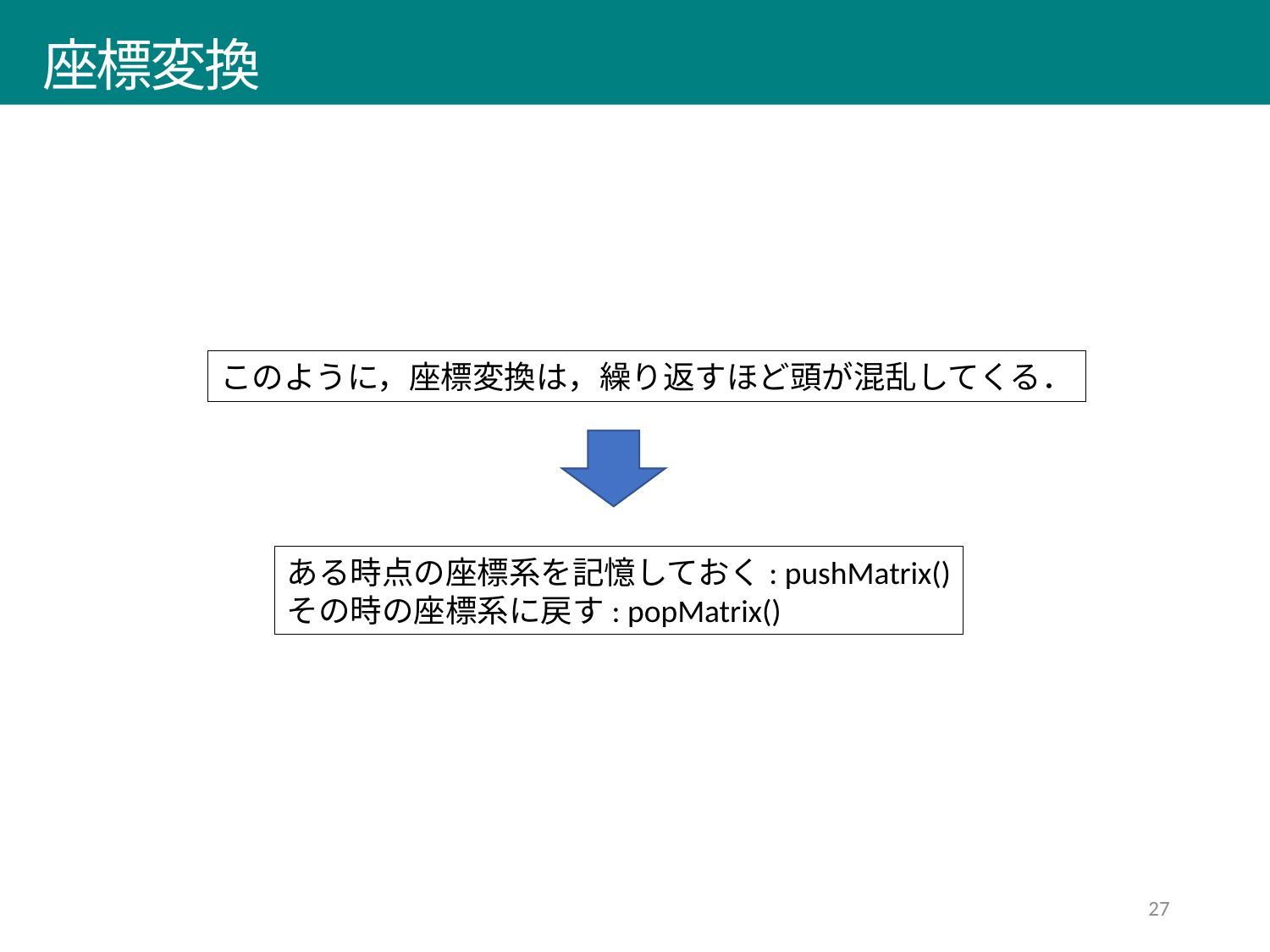

# 座標変換
このように，座標変換は，繰り返すほど頭が混乱してくる．

ある時点の座標系を記憶しておく: pushMatrix()
その時の座標系に戻す: popMatrix()

27